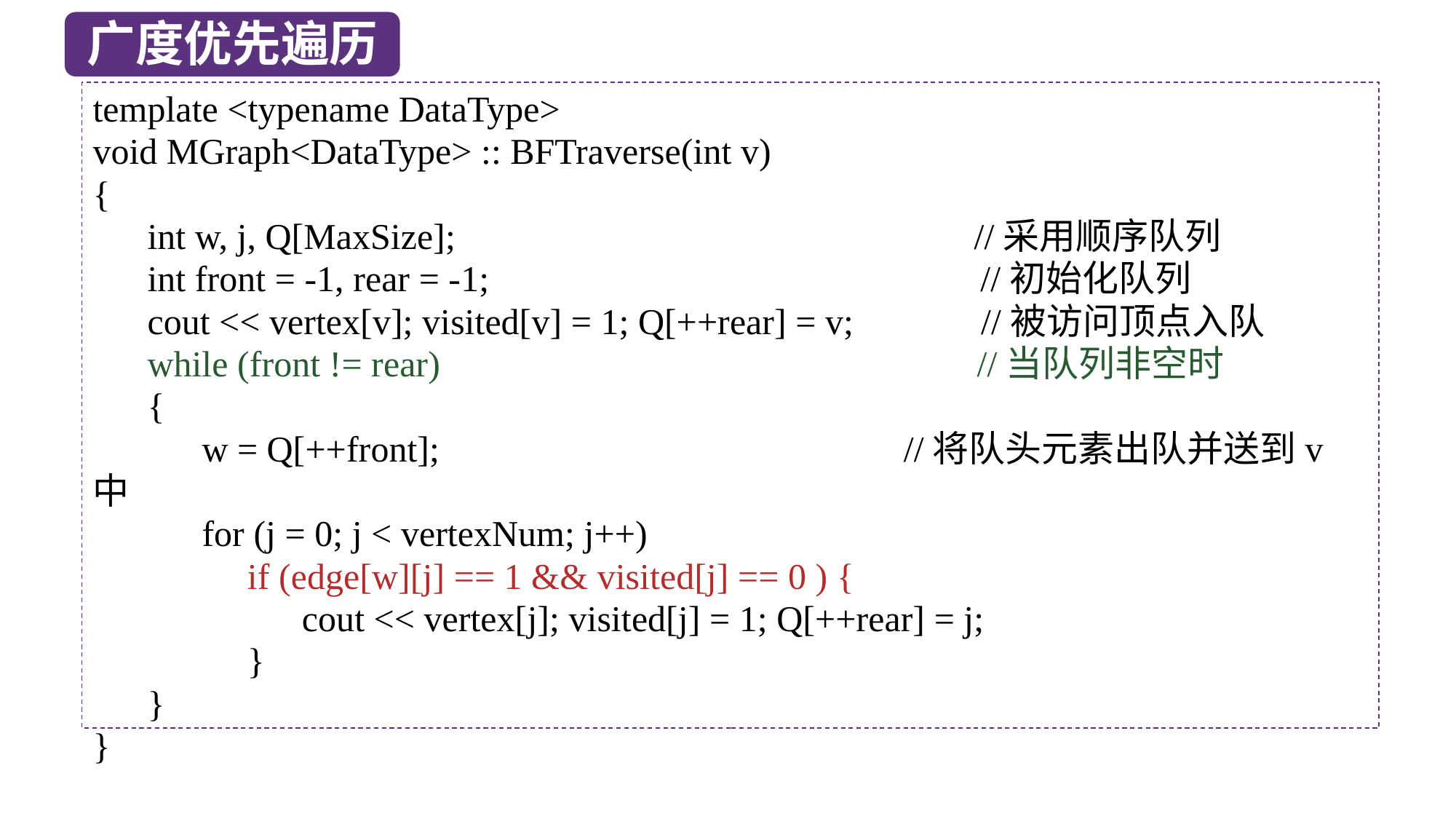

广度优先遍历

template <typename DataType>
void MGraph<DataType> :: BFTraverse(int v)
{
      int w, j, Q[MaxSize];                                                         //采用顺序队列
      int front = -1, rear = -1;                                                      //初始化队列
      cout << vertex[v]; visited[v] = 1; Q[++rear] = v;              //被访问顶点入队
      while (front != rear)                                                           //当队列非空时
      {
            w = Q[++front];                                                   //将队头元素出队并送到v中
            for (j = 0; j < vertexNum; j++)
                 if (edge[w][j] == 1 && visited[j] == 0 ) {
                       cout << vertex[j]; visited[j] = 1; Q[++rear] = j;
                 }
      }
}